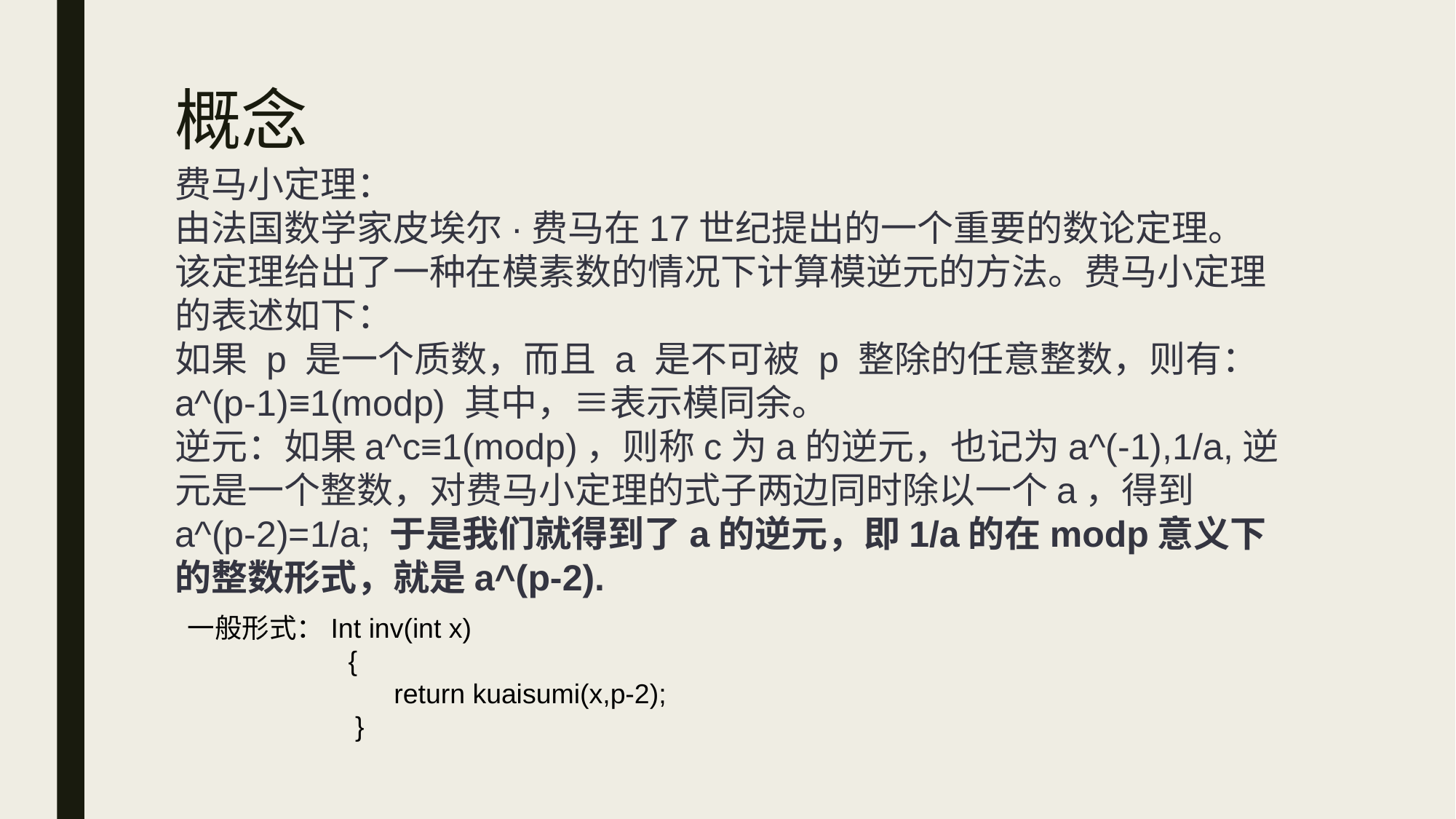

# 概念
费马小定理：
由法国数学家皮埃尔·费马在17世纪提出的一个重要的数论定理。该定理给出了一种在模素数的情况下计算模逆元的方法。费马小定理的表述如下：
如果 p 是一个质数，而且 a 是不可被 p 整除的任意整数，则有：
a^(p-1)≡1(modp) 其中，≡表示模同余。
逆元：如果a^c≡1(modp)，则称c为a的逆元，也记为a^(-1),1/a,逆元是一个整数，对费马小定理的式子两边同时除以一个a，得到a^(p-2)=1/a; 于是我们就得到了a的逆元，即1/a的在modp意义下的整数形式，就是a^(p-2).
一般形式：Int inv(int x)
                     {
                           return kuaisumi(x,p-2);
                      }